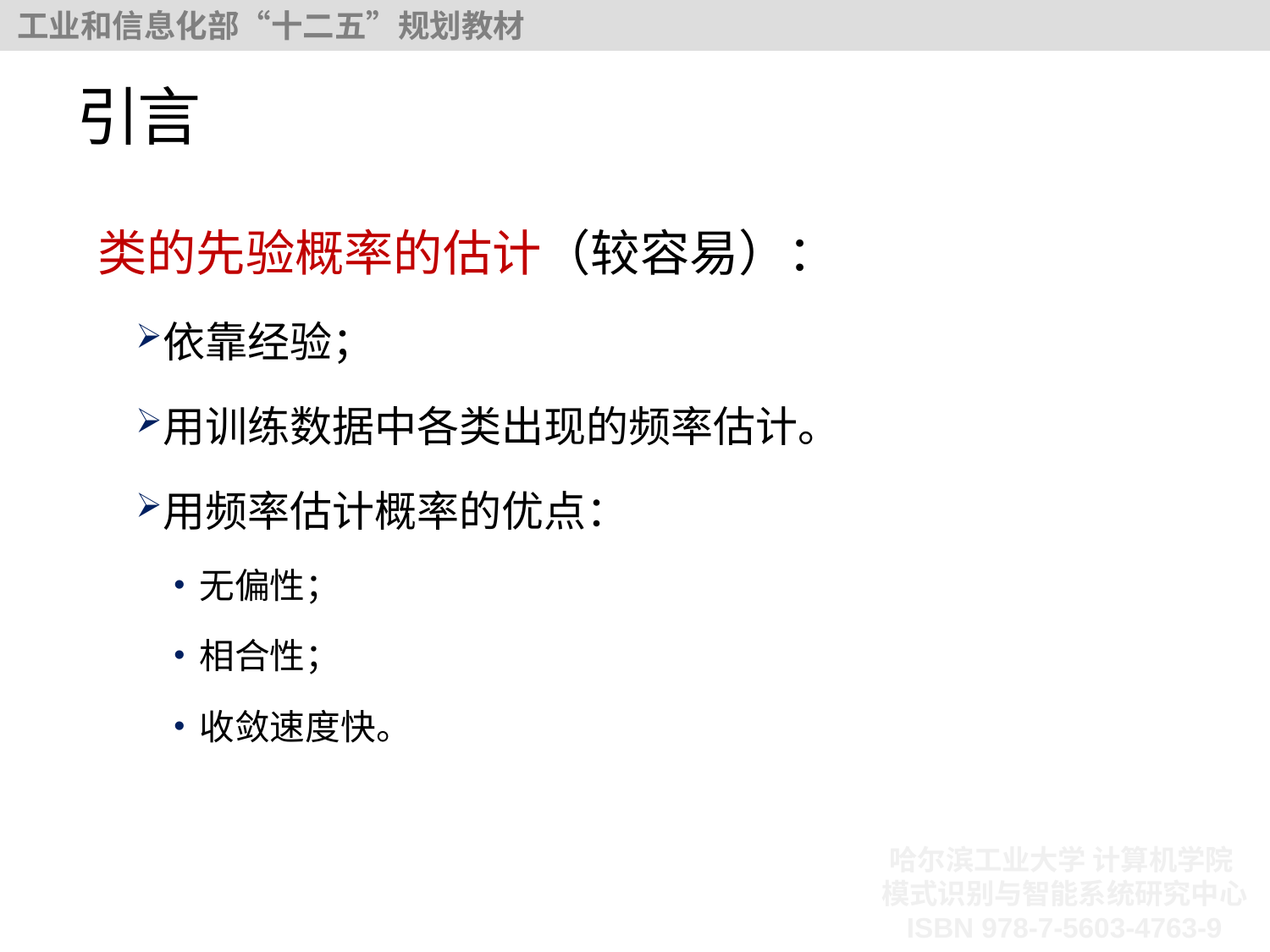

# 引言
类的先验概率的估计（较容易）：
依靠经验；
用训练数据中各类出现的频率估计。
用频率估计概率的优点：
无偏性；
相合性；
收敛速度快。